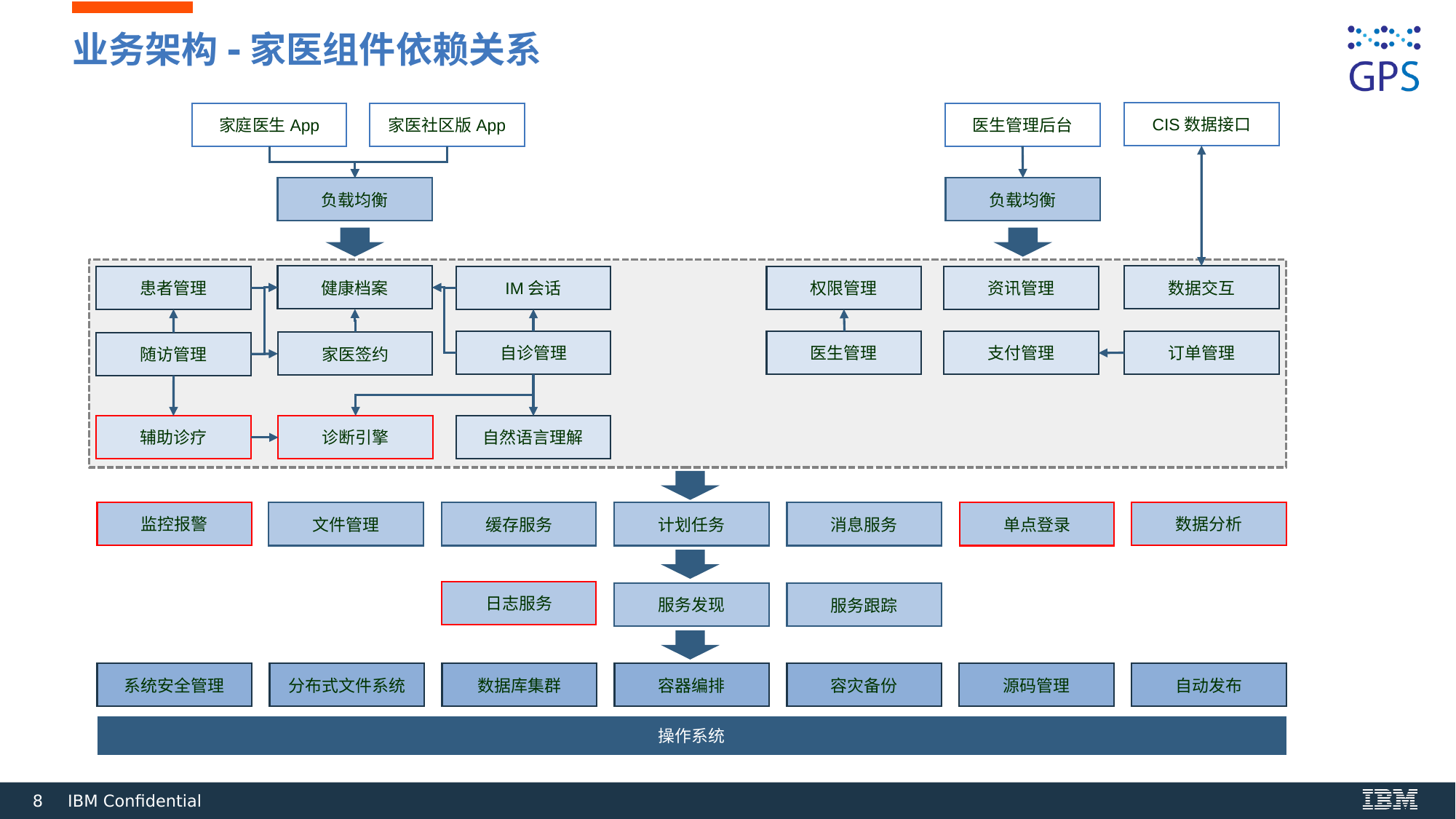

# 业务架构-家医组件依赖关系
CIS数据接口
家庭医生App
家医社区版App
医生管理后台
负载均衡
负载均衡

健康档案
数据交互
患者管理
IM会话
权限管理
资讯管理
订单管理
自诊管理
医生管理
支付管理
家医签约
随访管理
辅助诊疗
诊断引擎
自然语言理解

监控报警
数据分析
文件管理
缓存服务
计划任务
消息服务
单点登录

日志服务
服务发现
服务跟踪

系统安全管理
分布式文件系统
数据库集群
容器编排
容灾备份
源码管理
自动发布
操作系统